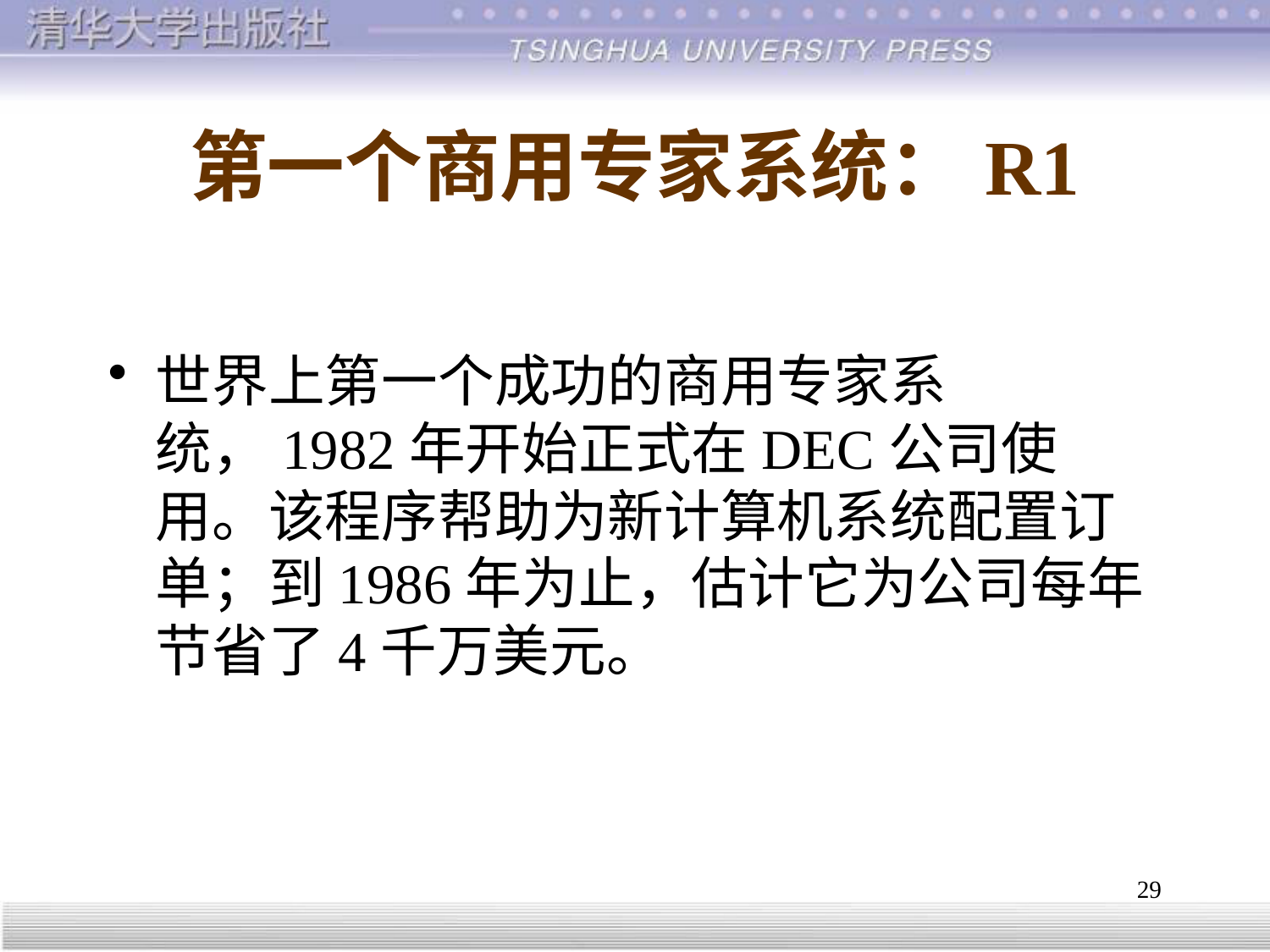

# 第一个商用专家系统：R1
世界上第一个成功的商用专家系统，1982年开始正式在DEC公司使用。该程序帮助为新计算机系统配置订单；到1986年为止，估计它为公司每年节省了4千万美元。

29